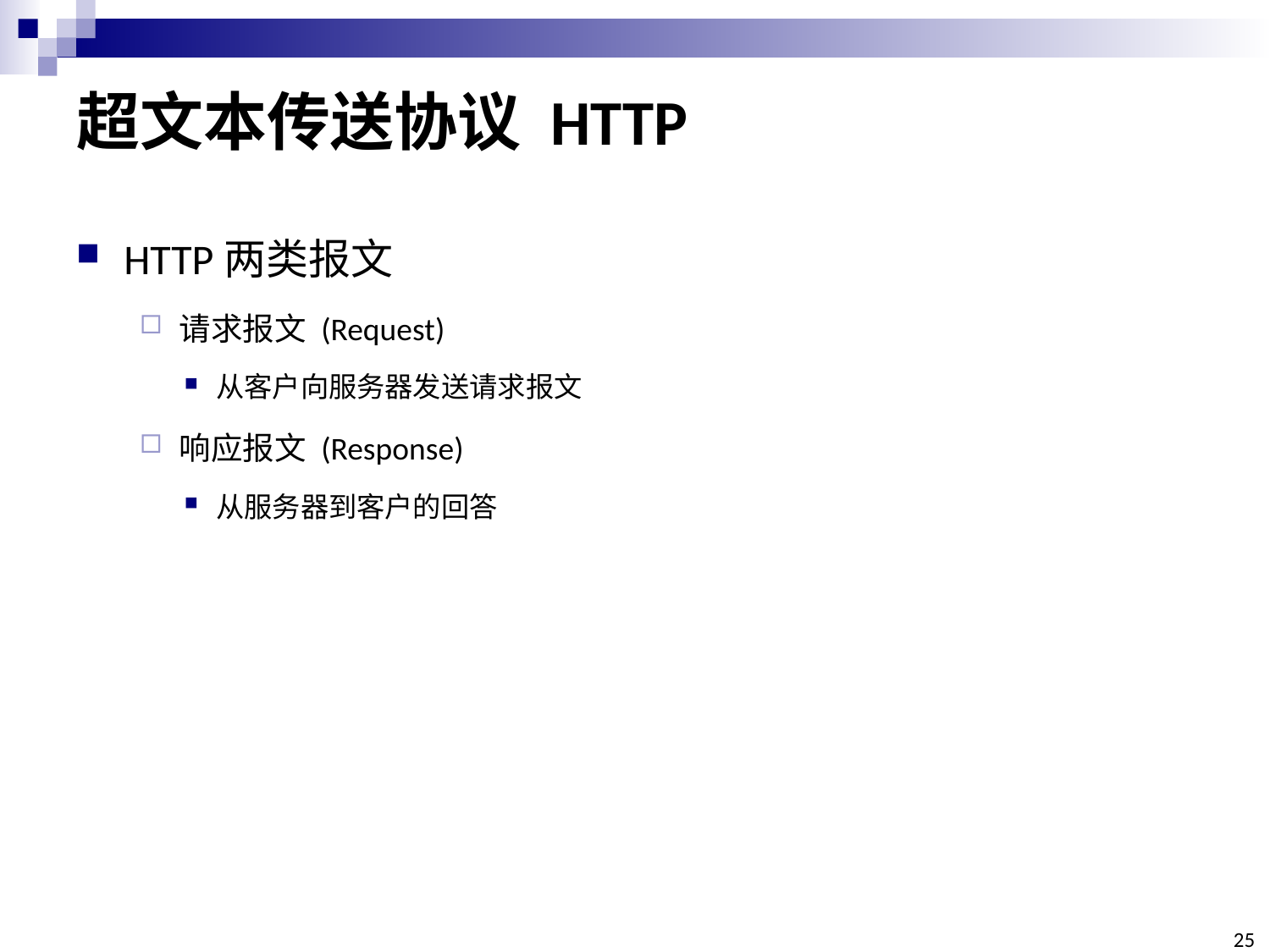

# 超文本传送协议 HTTP
HTTP两类报文
请求报文 (Request)
从客户向服务器发送请求报文
响应报文 (Response)
从服务器到客户的回答
25